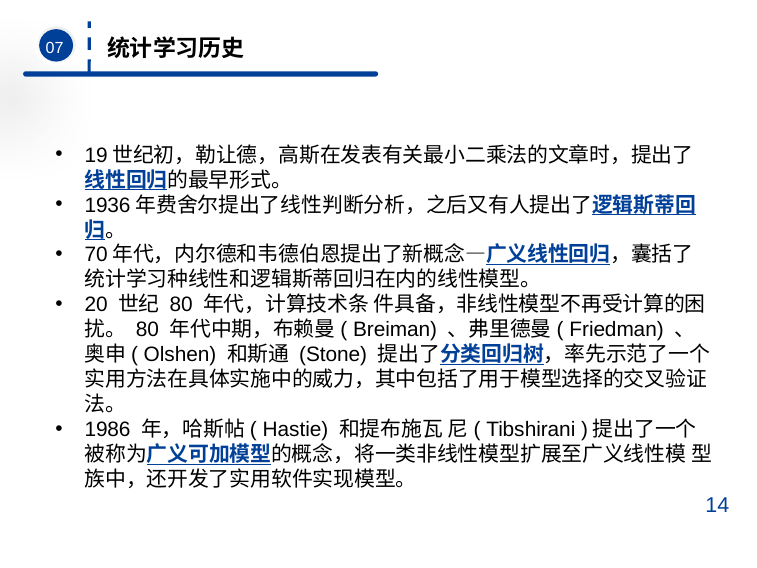

07
统计学习历史

19世纪初，勒让德，高斯在发表有关最小二乘法的文章时，提出了线性回归的最早形式。
1936年费舍尔提出了线性判断分析，之后又有人提出了逻辑斯蒂回归。
70年代，内尔德和韦德伯恩提出了新概念—广义线性回归，囊括了统计学习种线性和逻辑斯蒂回归在内的线性模型。
20 世纪 80 年代，计算技术条 件具备，非线性模型不再受计算的困扰。 80 年代中期，布赖曼( Breiman) 、弗里德曼( Friedman) 、奥申( Olshen) 和斯通 (Stone) 提出了分类回归树，率先示范了一个实用方法在具体实施中的威力，其中包括了用于模型选择的交叉验证法。
1986 年，哈斯帖( Hastie) 和提布施瓦 尼( Tibshirani )提出了一个被称为广义可加模型的概念，将一类非线性模型扩展至广义线性模 型族中，还开发了实用软件实现模型。